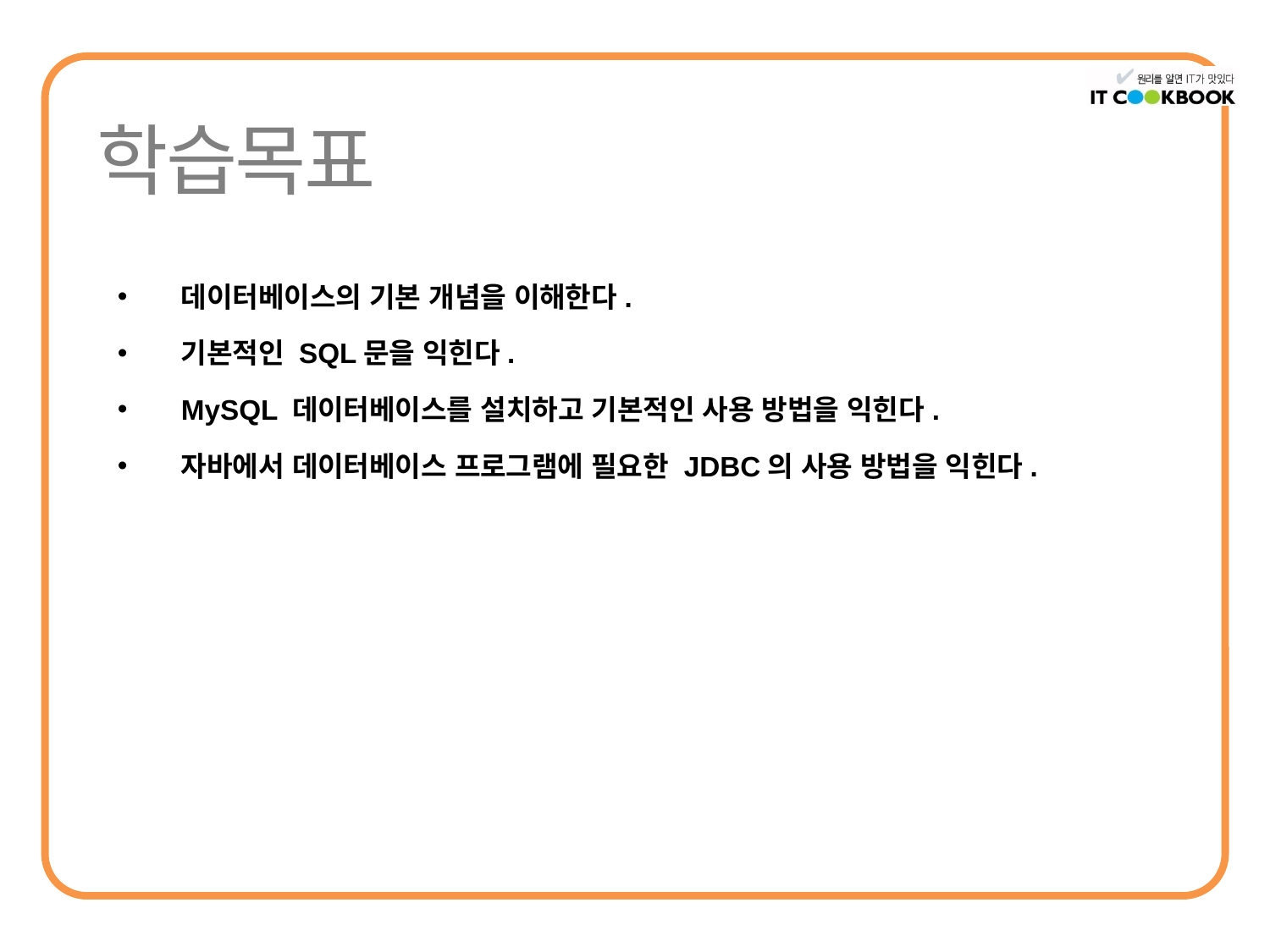

데이터베이스의 기본 개념을 이해한다.
기본적인 SQL문을 익힌다.
MySQL 데이터베이스를 설치하고 기본적인 사용 방법을 익힌다.
자바에서 데이터베이스 프로그램에 필요한 JDBC의 사용 방법을 익힌다.